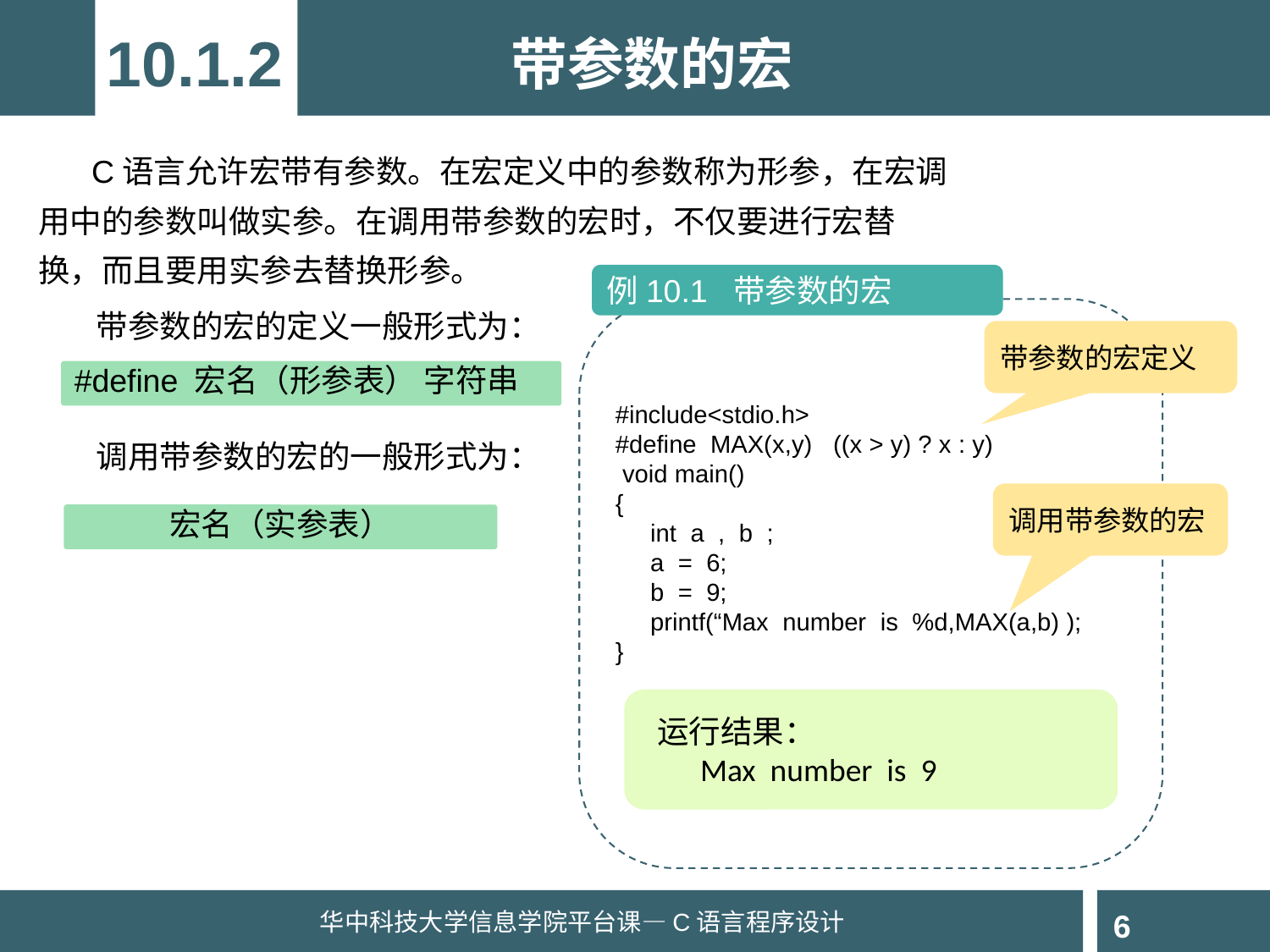

10.1.2
带参数的宏
      C语言允许宏带有参数。在宏定义中的参数称为形参，在宏调用中的参数叫做实参。在调用带参数的宏时，不仅要进行宏替换，而且要用实参去替换形参。
       带参数的宏的定义一般形式为：

       调用带参数的宏的一般形式为：

例10.1  带参数的宏

带参数的宏定义

#include<stdio.h>
#define  MAX(x,y)   ((x > y) ? x : y)
 void main()
{
     int  a  ,  b  ;
     a  =  6;
     b  =  9;
     printf(“Max  number  is  %d,MAX(a,b) );
}
#define 宏名（形参表） 字符串
调用带参数的宏
宏名（实参表）
 运行结果：
        Max  number  is  9